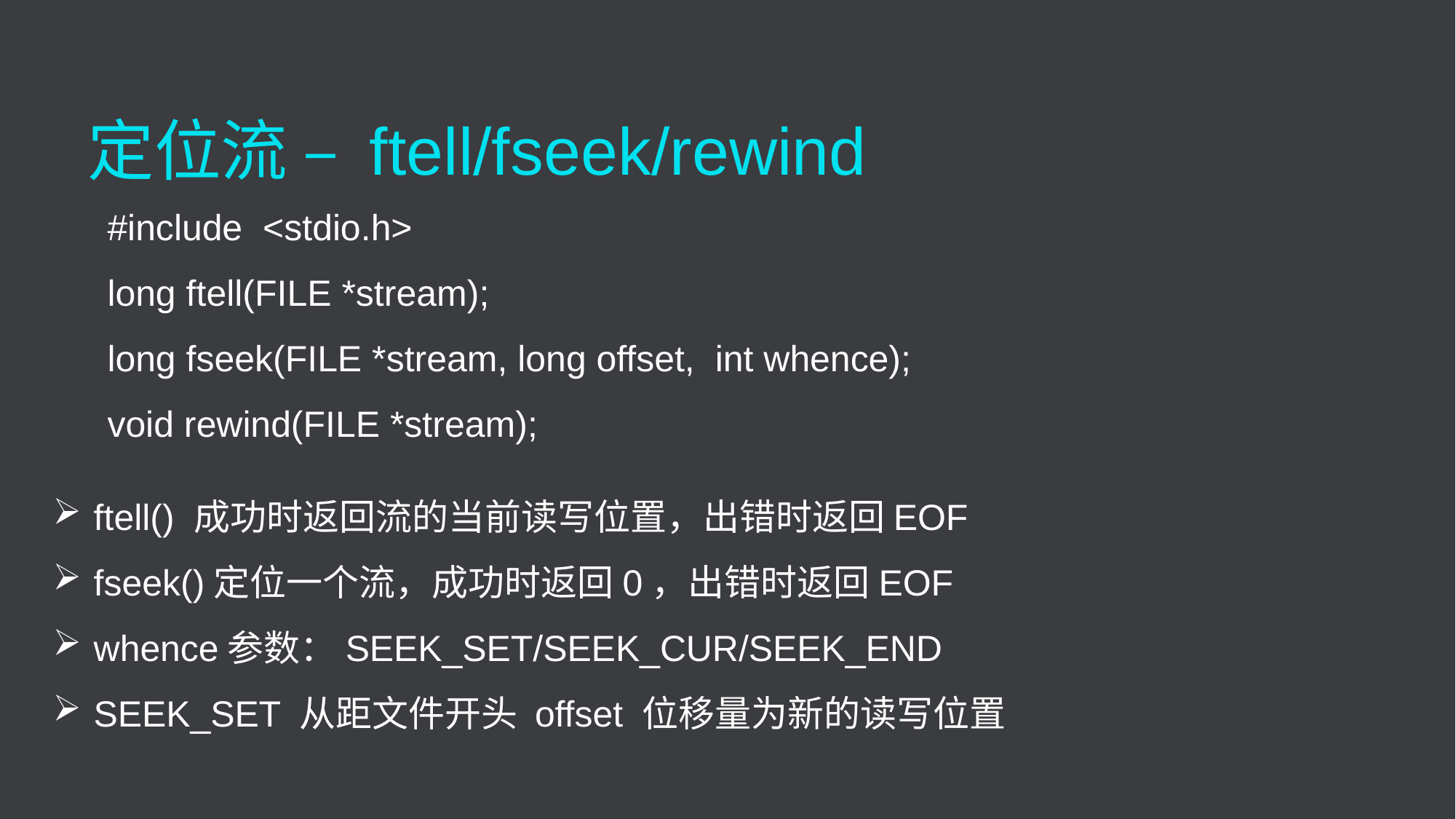

定位流 – ftell/fseek/rewind
#include  <stdio.h>
long ftell(FILE *stream);
long fseek(FILE *stream, long offset,  int whence);
void rewind(FILE *stream);
ftell() 成功时返回流的当前读写位置，出错时返回EOF
fseek()定位一个流，成功时返回0，出错时返回EOF
whence参数：SEEK_SET/SEEK_CUR/SEEK_END
SEEK_SET 从距文件开头 offset 位移量为新的读写位置